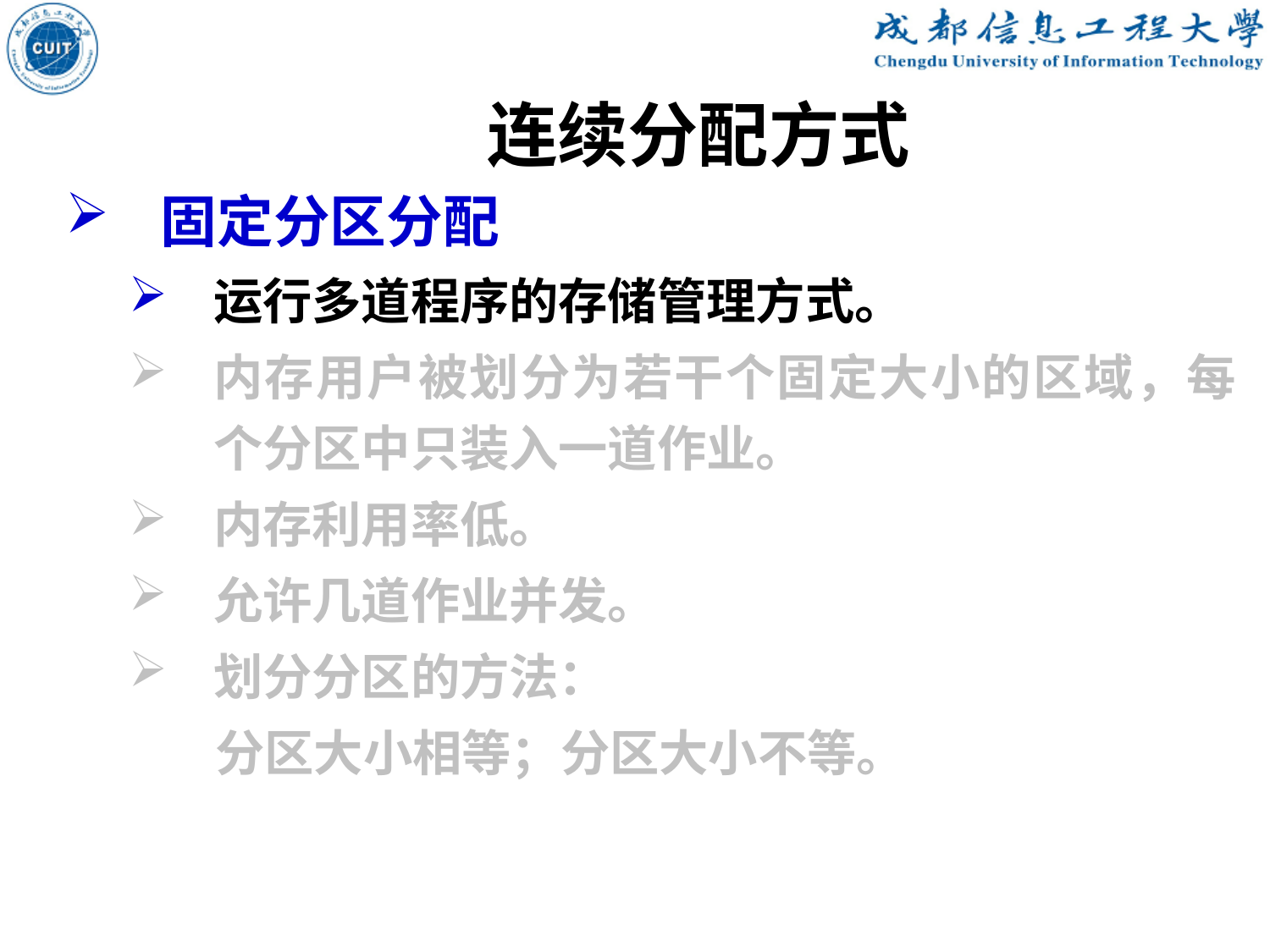

连续分配方式
固定分区分配
运行多道程序的存储管理方式。
内存用户被划分为若干个固定大小的区域，每个分区中只装入一道作业。
内存利用率低。
允许几道作业并发。
划分分区的方法：
 分区大小相等；分区大小不等。